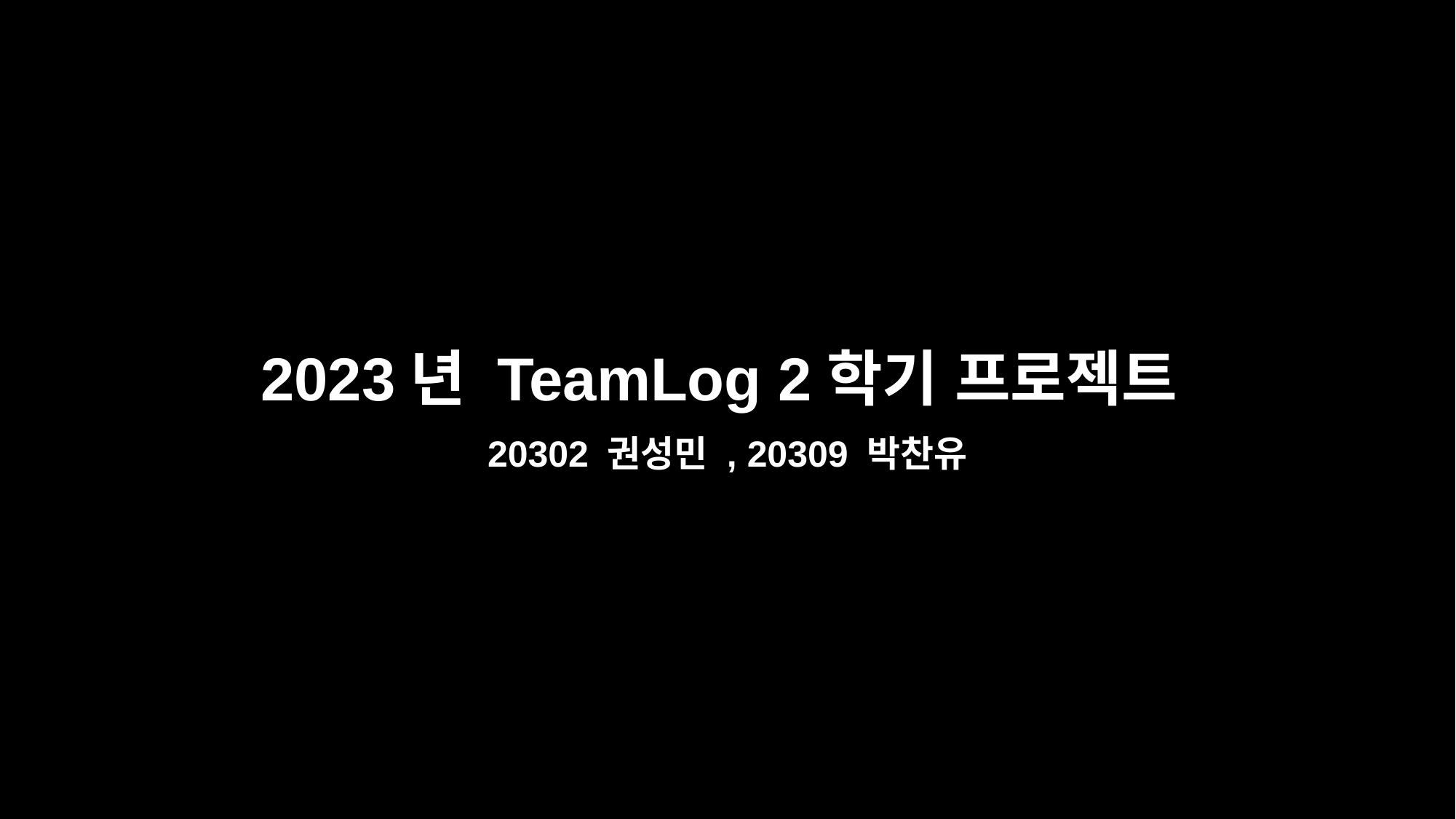

# 2023년 TeamLog 2학기 프로젝트
20302 권성민 , 20309 박찬유